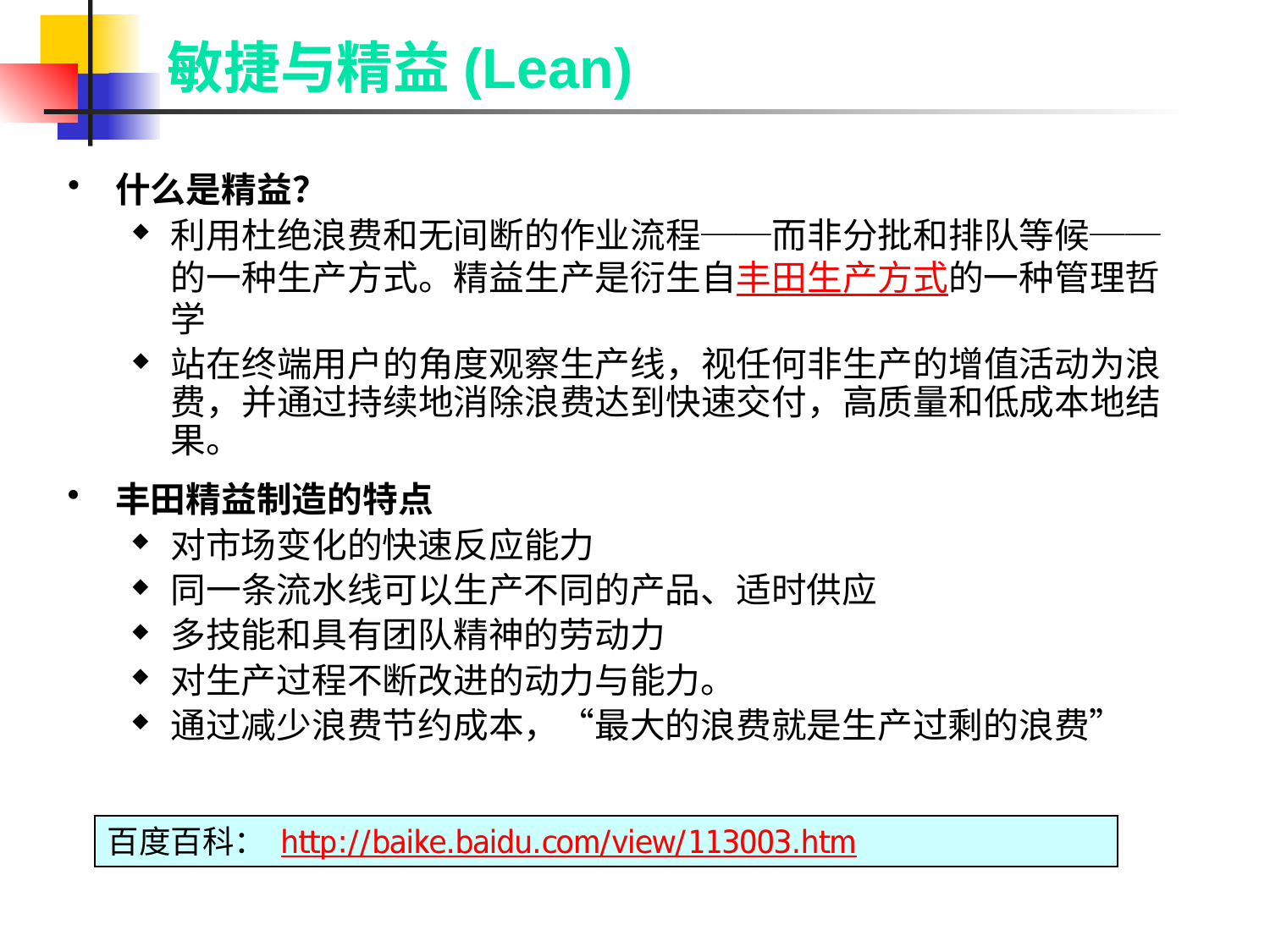

敏捷与精益(Lean)
什么是精益？
利用杜绝浪费和无间断的作业流程──而非分批和排队等候──的一种生产方式。精益生产是衍生自丰田生产方式的一种管理哲学
站在终端用户的角度观察生产线，视任何非生产的增值活动为浪费，并通过持续地消除浪费达到快速交付，高质量和低成本地结果。

丰田精益制造的特点
对市场变化的快速反应能力
同一条流水线可以生产不同的产品、适时供应
多技能和具有团队精神的劳动力
对生产过程不断改进的动力与能力。
通过减少浪费节约成本，“最大的浪费就是生产过剩的浪费”
百度百科： http://baike.baidu.com/view/113003.htm